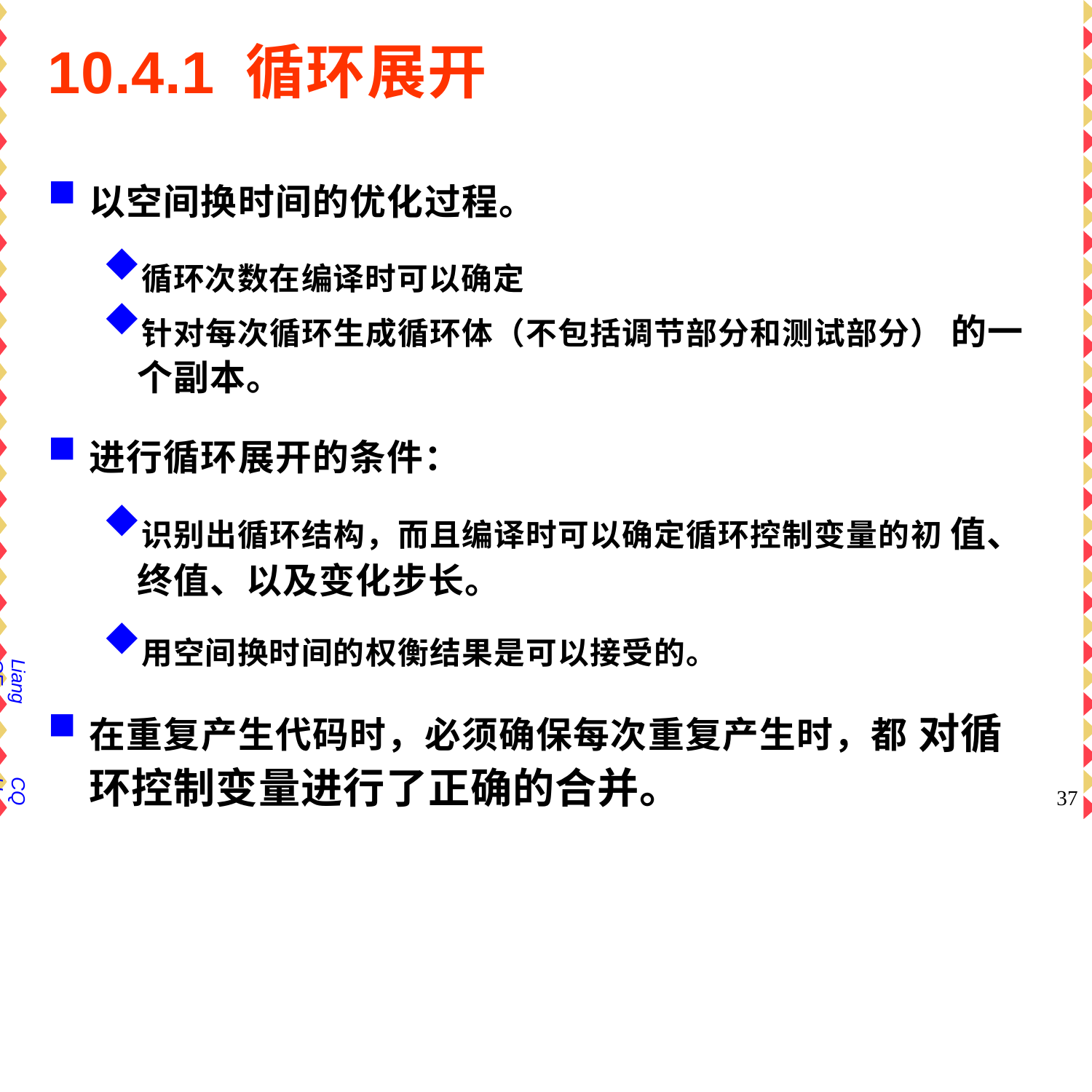

# 10.4.1 循环展开
以空间换时间的优化过程。
循环次数在编译时可以确定
针对每次循环生成循环体（不包括调节部分和测试部分） 的一个副本。
进行循环展开的条件：
识别出循环结构，而且编译时可以确定循环控制变量的初 值、终值、以及变化步长。
用空间换时间的权衡结果是可以接受的。
在重复产生代码时，必须确保每次重复产生时，都 对循环控制变量进行了正确的合并。
Liang GE
CQU
37